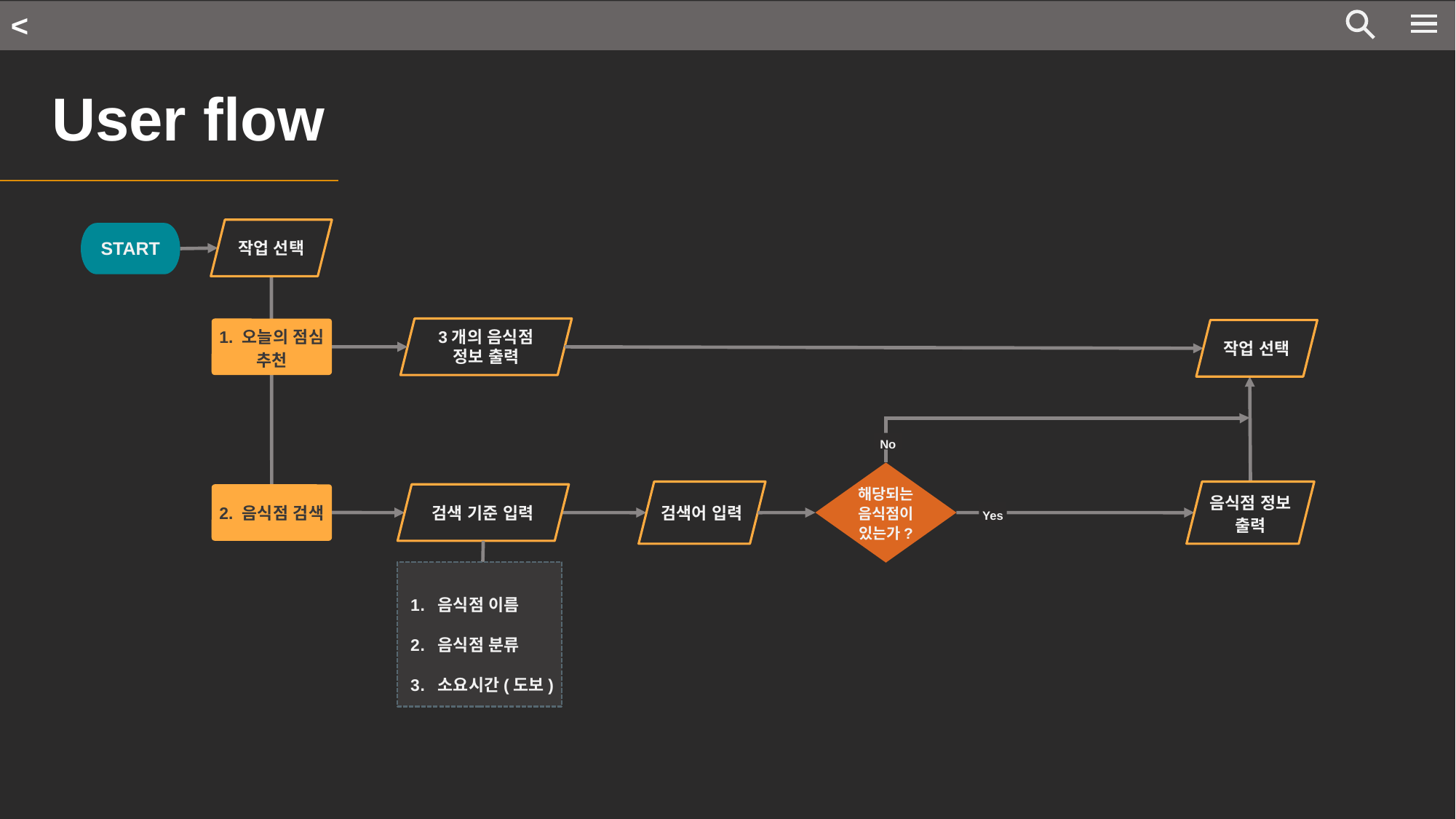

<

User flow
작업 선택
START
1. 오늘의 점심 추천
3개의 음식점 정보 출력
작업 선택
No
해당되는 음식점이 있는가?
검색어 입력
음식점 정보 출력
검색 기준 입력
2. 음식점 검색
Yes
음식점 이름
음식점 분류
소요시간(도보)